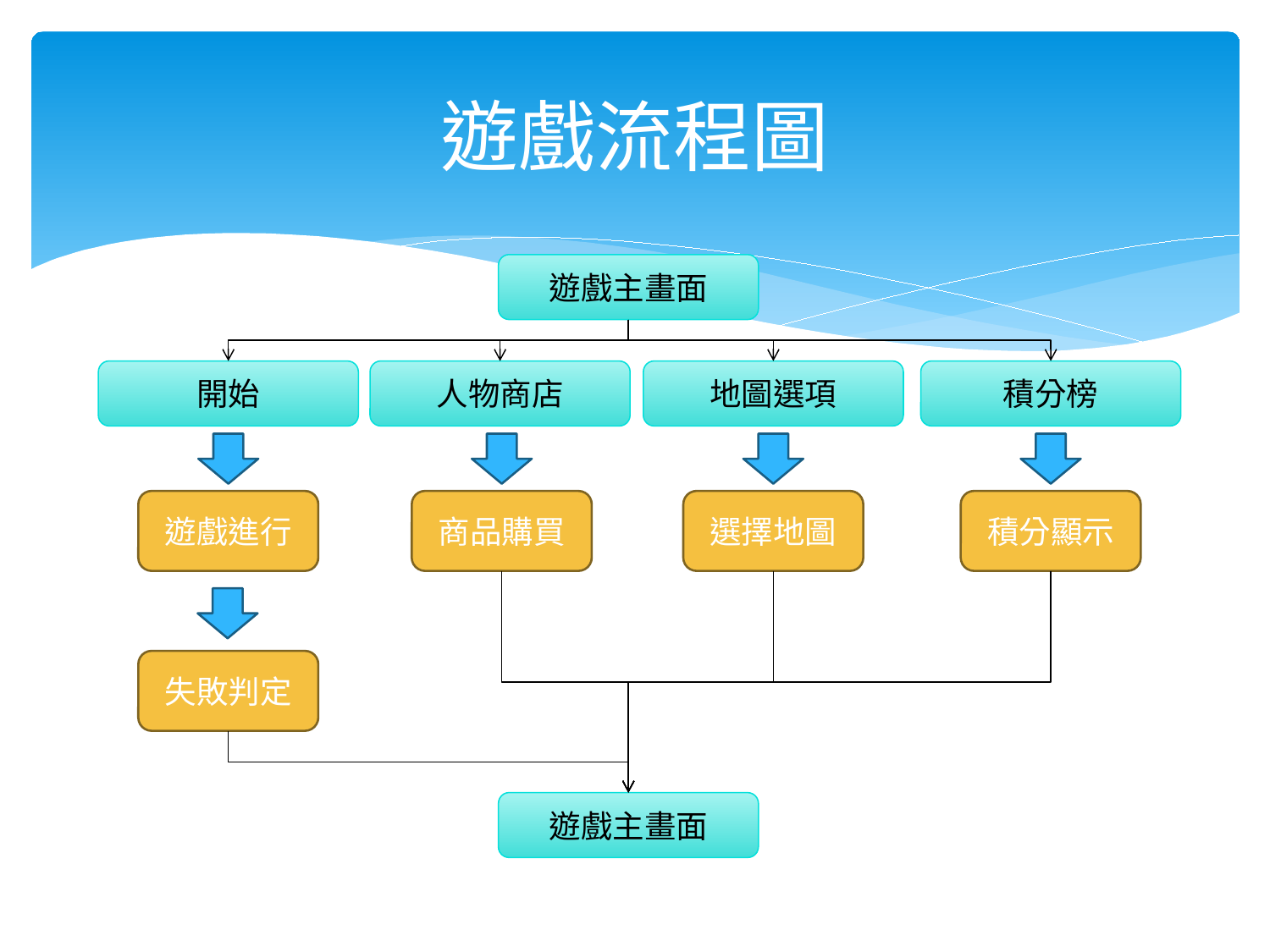

# 遊戲流程圖
遊戲主畫面
開始
人物商店
地圖選項
積分榜

遊戲進行
商品購買
選擇地圖
積分顯示

失敗判定
遊戲主畫面